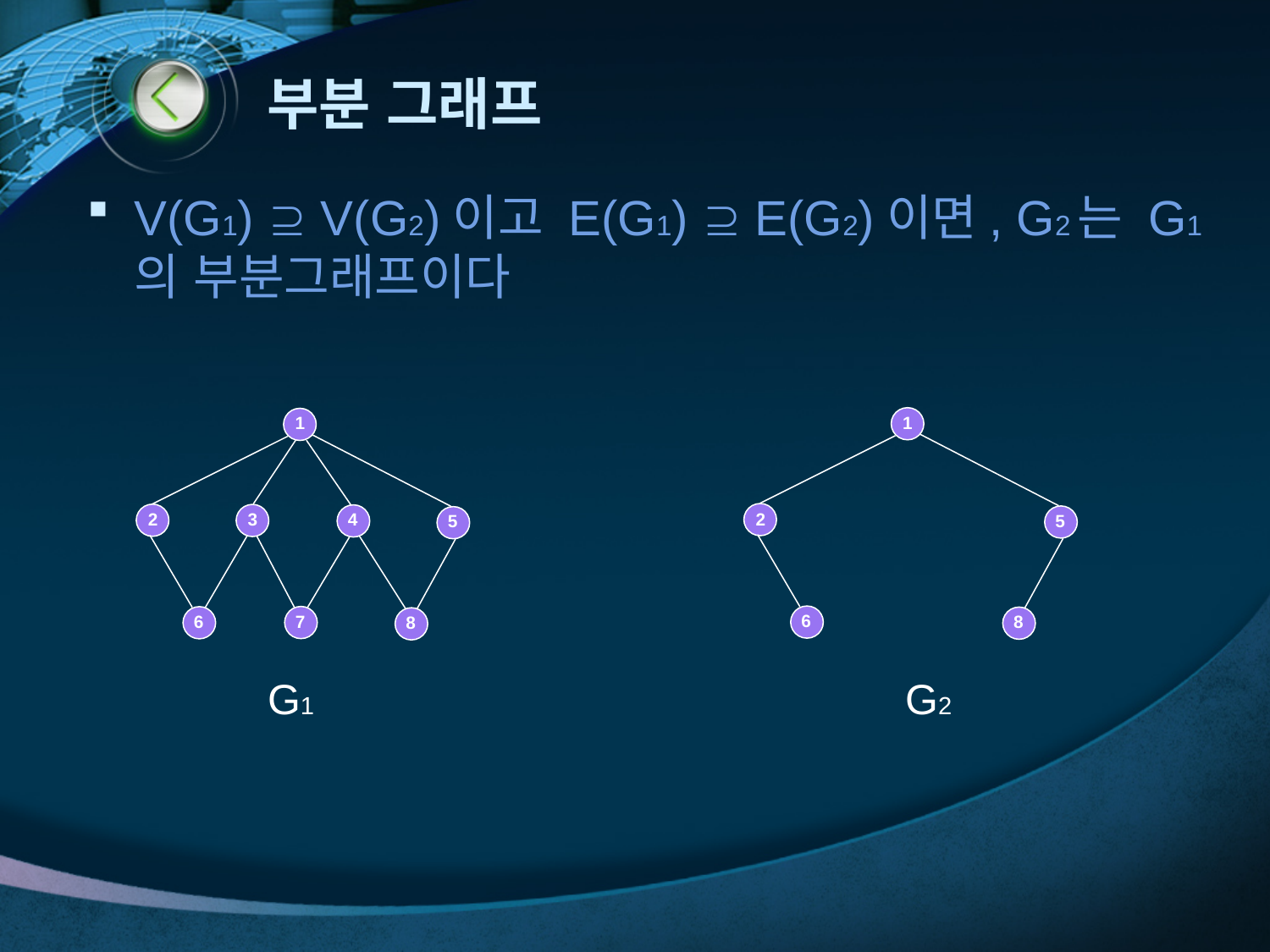

# 부분 그래프
V(G1) ⊇ V(G2)이고 E(G1) ⊇ E(G2)이면, G2는 G1의 부분그래프이다
1

1

2

3

4

5

7

6
8

2

5

6
8

G1
G2